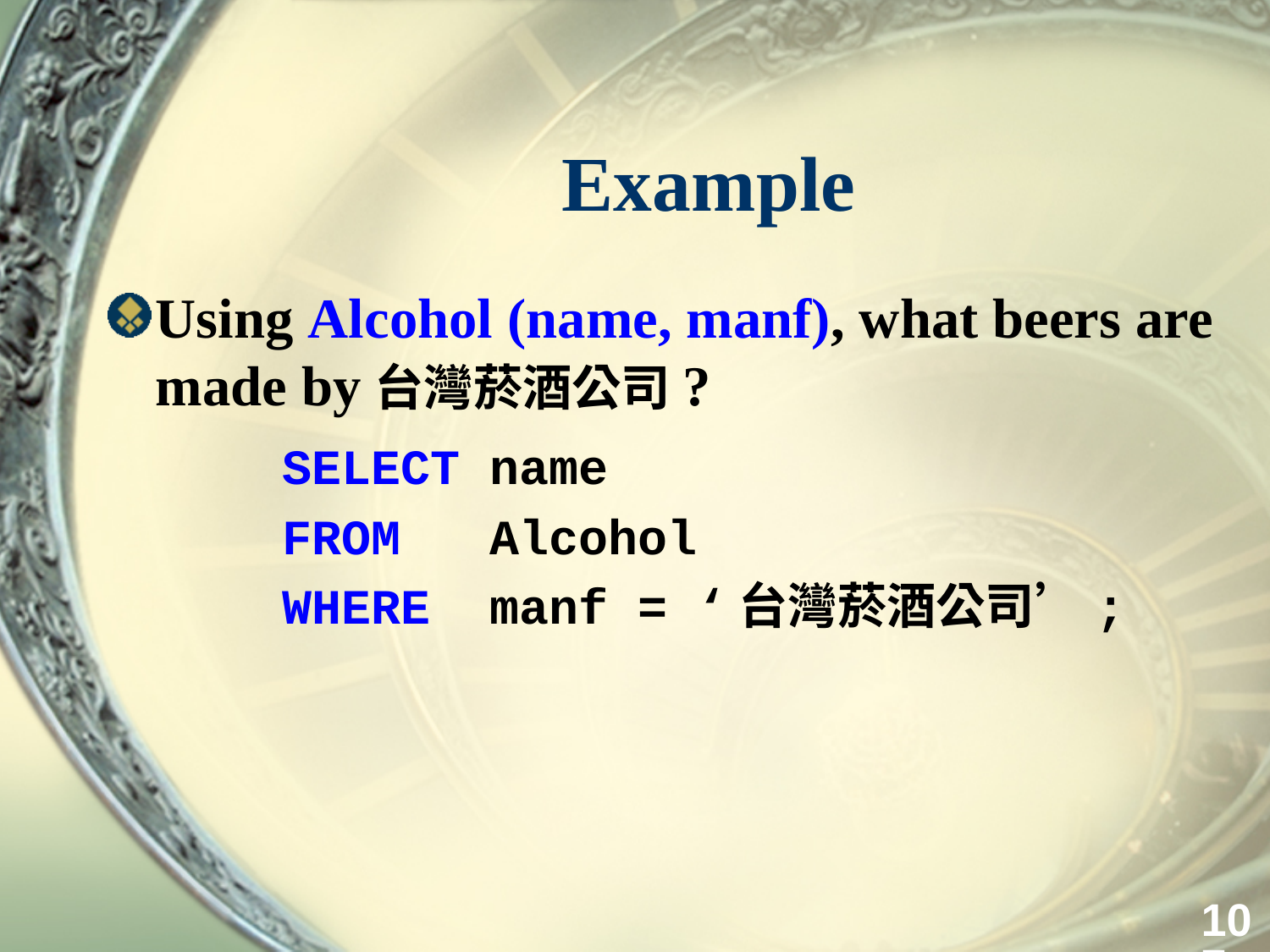

# Example
Using Alcohol (name, manf), what beers are made by台灣菸酒公司?
		SELECT name
		FROM   Alcohol
		WHERE  manf = ‘台灣菸酒公司’;
107